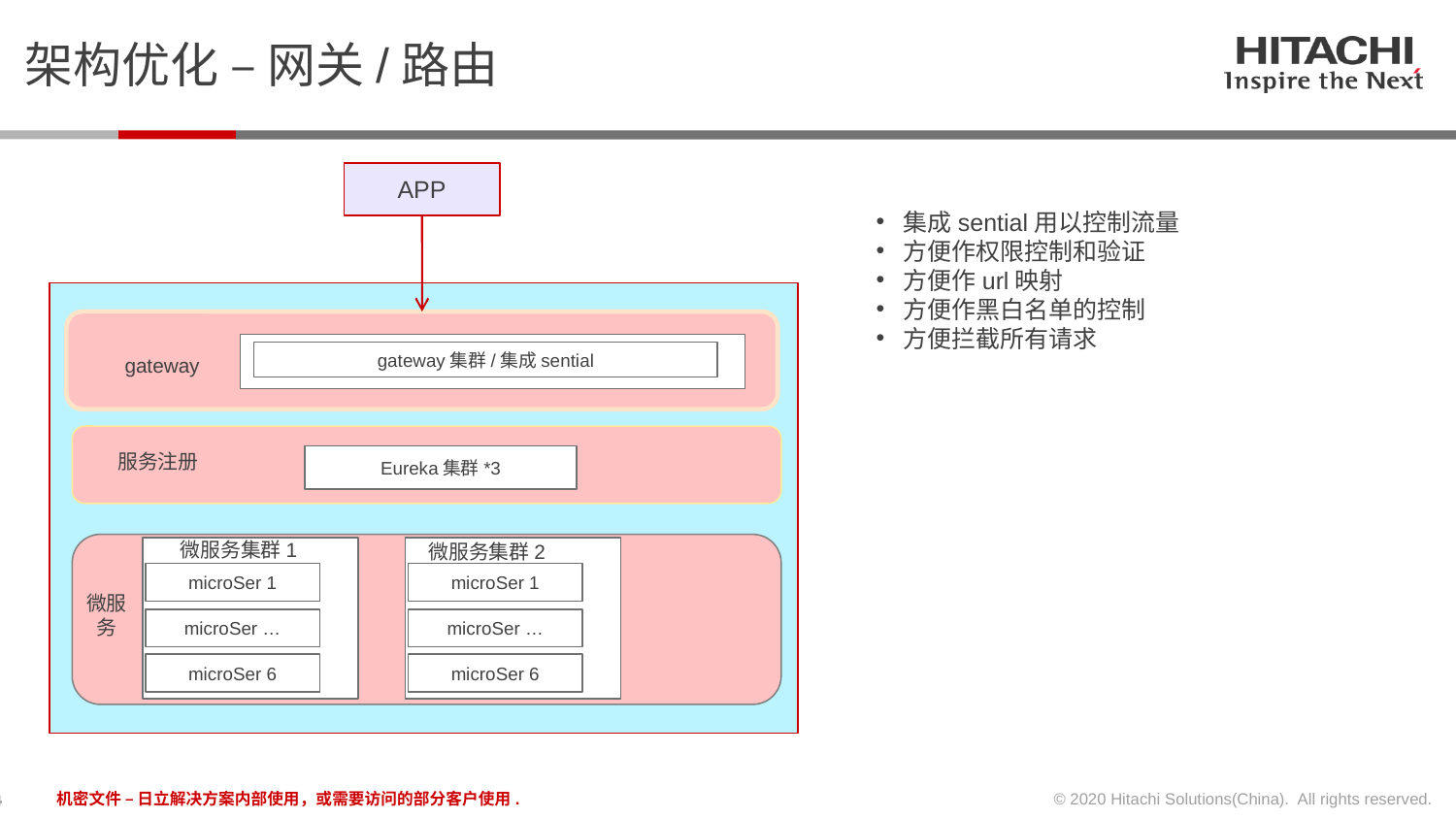

架构优化 – 网关/路由
APP
集成sential用以控制流量
方便作权限控制和验证
方便作url映射
方便作黑白名单的控制
方便拦截所有请求

gateway集群/集成sential
gateway

服务注册
Eureka集群*3
微服务集群1
微服务集群2

microSer 1
microSer 1
微服务
microSer …
microSer …
microSer 6
microSer 6